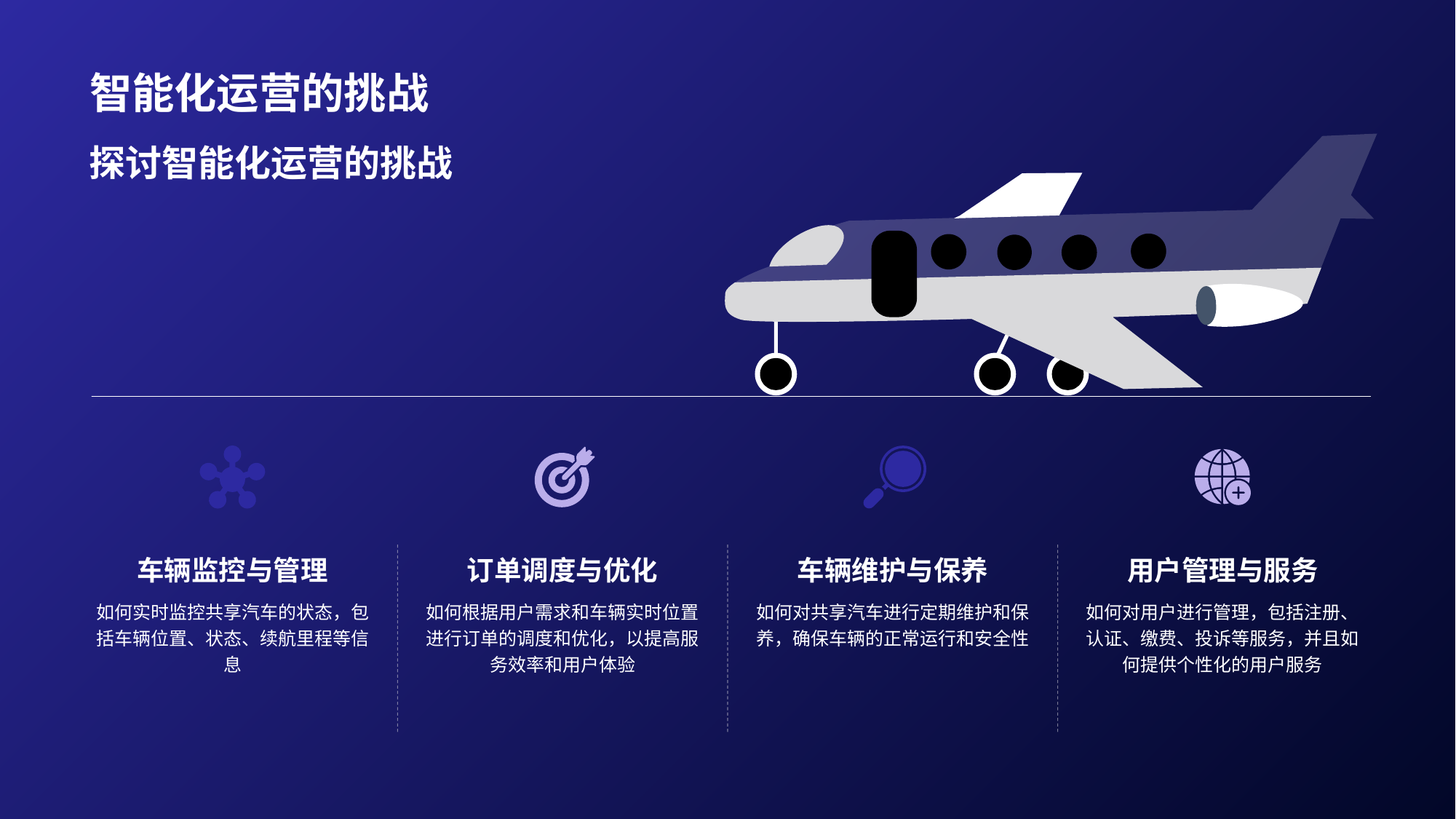

# 智能化运营的挑战

探讨智能化运营的挑战

车辆监控与管理
如何实时监控共享汽车的状态，包括车辆位置、状态、续航里程等信息

车辆维护与保养
如何对共享汽车进行定期维护和保养，确保车辆的正常运行和安全性

订单调度与优化
如何根据用户需求和车辆实时位置进行订单的调度和优化，以提高服务效率和用户体验

用户管理与服务
如何对用户进行管理，包括注册、认证、缴费、投诉等服务，并且如何提供个性化的用户服务